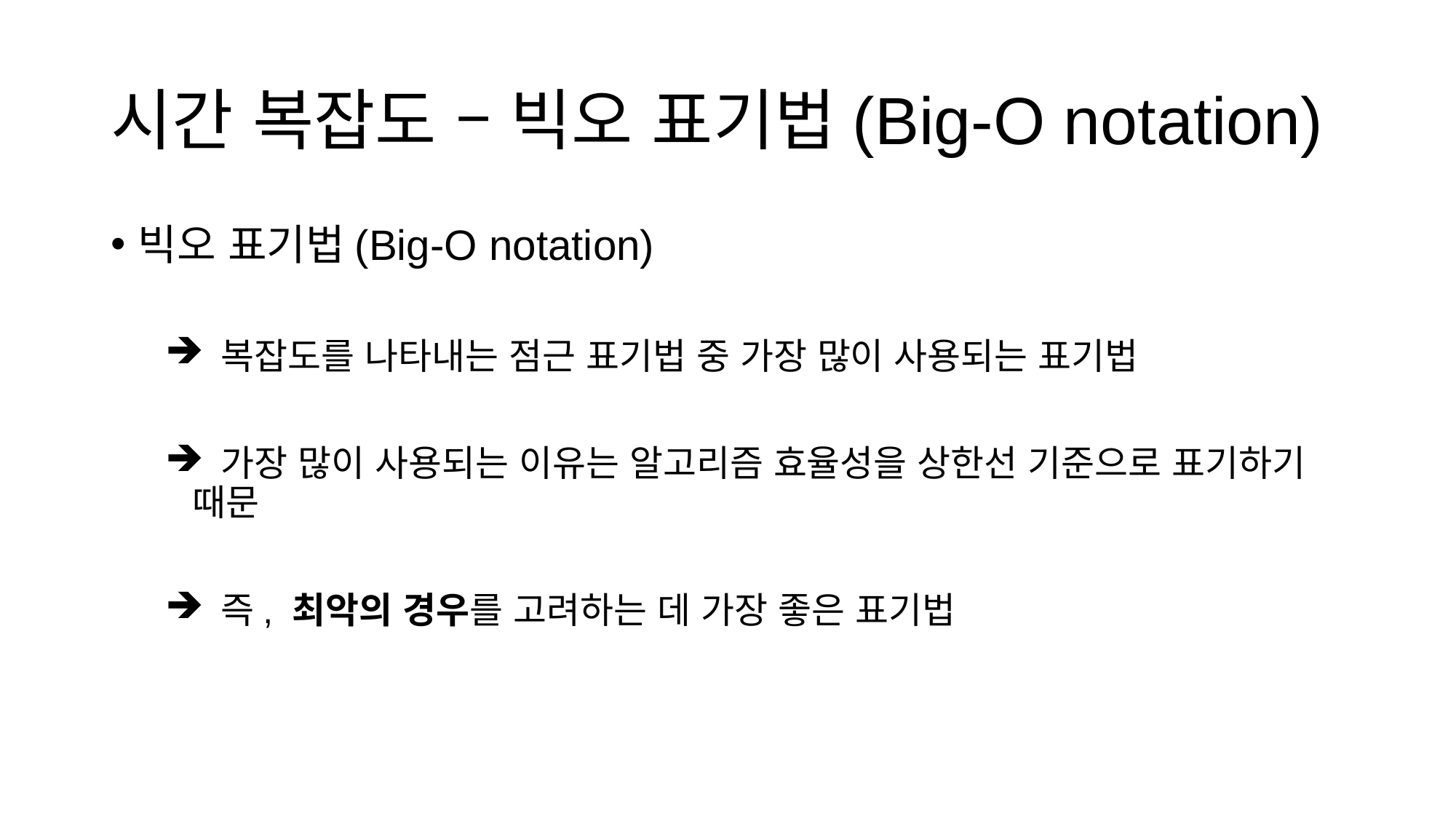

# 시간 복잡도 – 빅오 표기법(Big-O notation)
빅오 표기법(Big-O notation)

 복잡도를 나타내는 점근 표기법 중 가장 많이 사용되는 표기법

 가장 많이 사용되는 이유는 알고리즘 효율성을 상한선 기준으로 표기하기 때문

 즉, 최악의 경우를 고려하는 데 가장 좋은 표기법